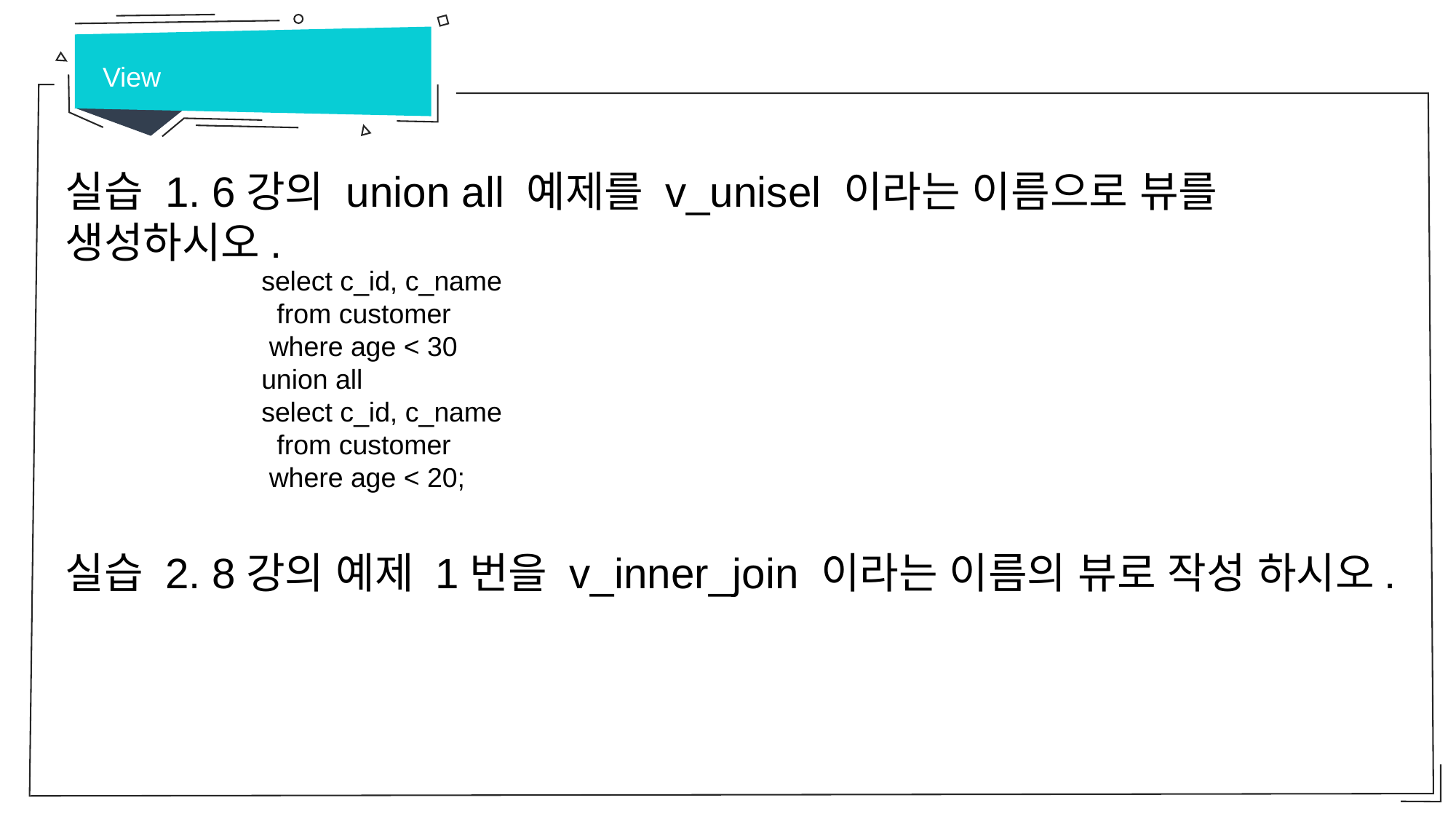

View
실습 1. 6강의 union all 예제를 v_unisel 이라는 이름으로 뷰를 생성하시오.

실습 2. 8강의 예제 1번을 v_inner_join 이라는 이름의 뷰로 작성 하시오.

select c_id, c_name
  from customer
 where age < 30
union all
select c_id, c_name
  from customer
 where age < 20;